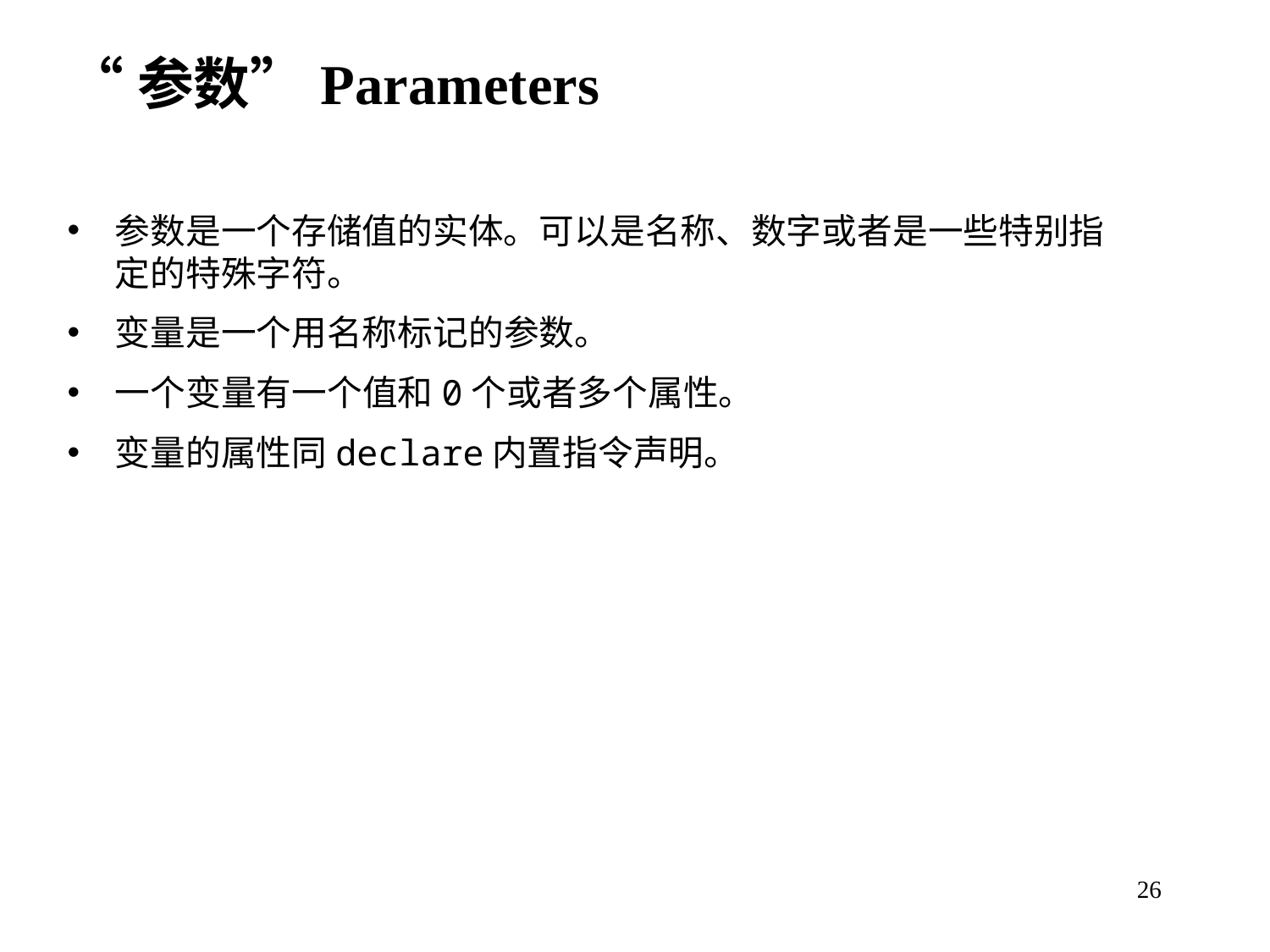

“参数”Parameters
参数是一个存储值的实体。可以是名称、数字或者是一些特别指定的特殊字符。
变量是一个用名称标记的参数。
一个变量有一个值和0个或者多个属性。
变量的属性同declare内置指令声明。
26